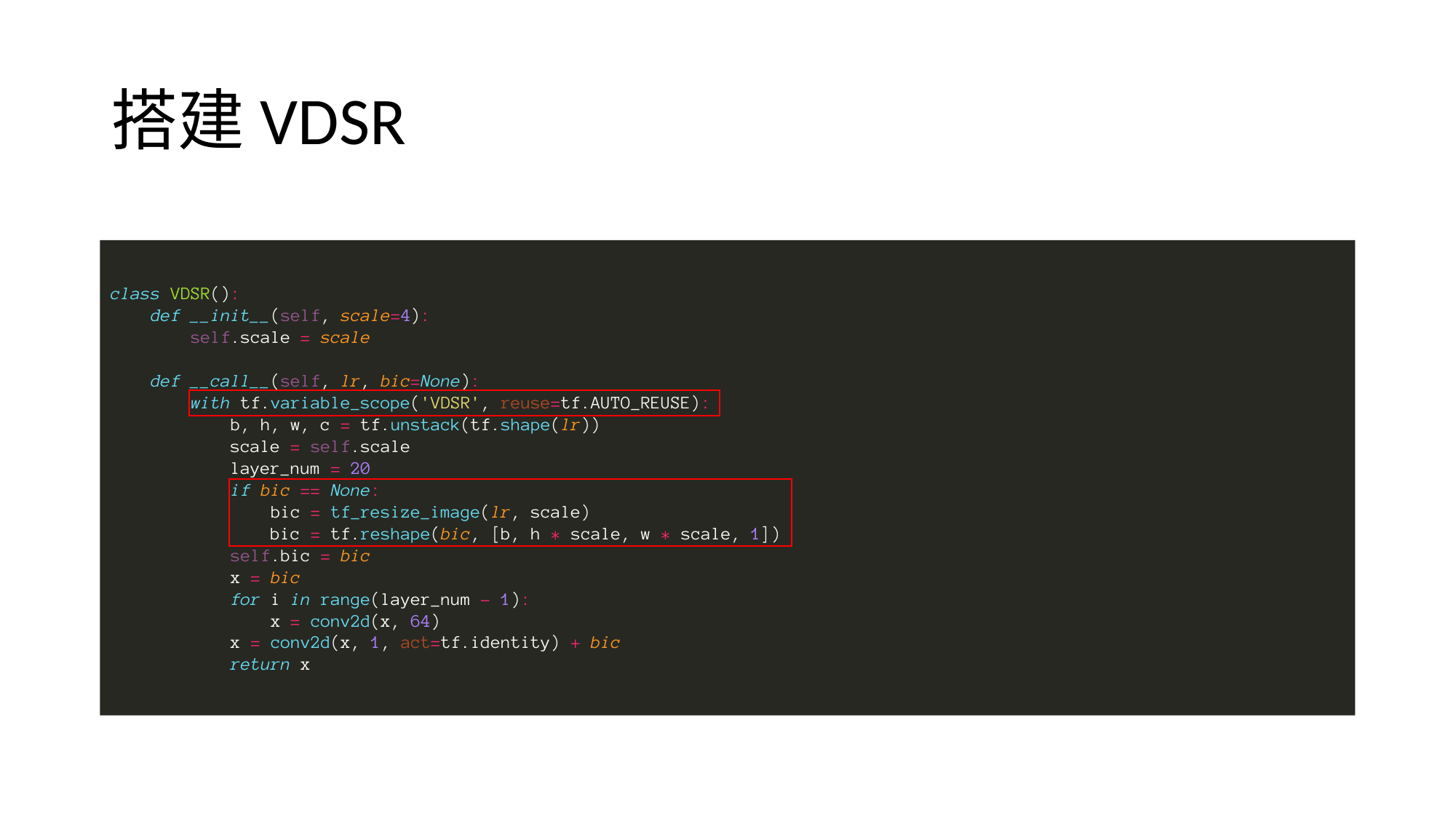

# 搭建VDSR
class VDSR():
    def __init__(self, scale=4):
        self.scale = scale
    def __call__(self, lr, bic=None):
        with tf.variable_scope('VDSR', reuse=tf.AUTO_REUSE):
            b, h, w, c = tf.unstack(tf.shape(lr))
            scale = self.scale
            layer_num = 20
            if bic == None:
                bic = tf_resize_image(lr, scale)
                bic = tf.reshape(bic, [b, h * scale, w * scale, 1])
            self.bic = bic
            x = bic
            for i in range(layer_num - 1):
                x = conv2d(x, 64)
            x = conv2d(x, 1, act=tf.identity) + bic
            return x